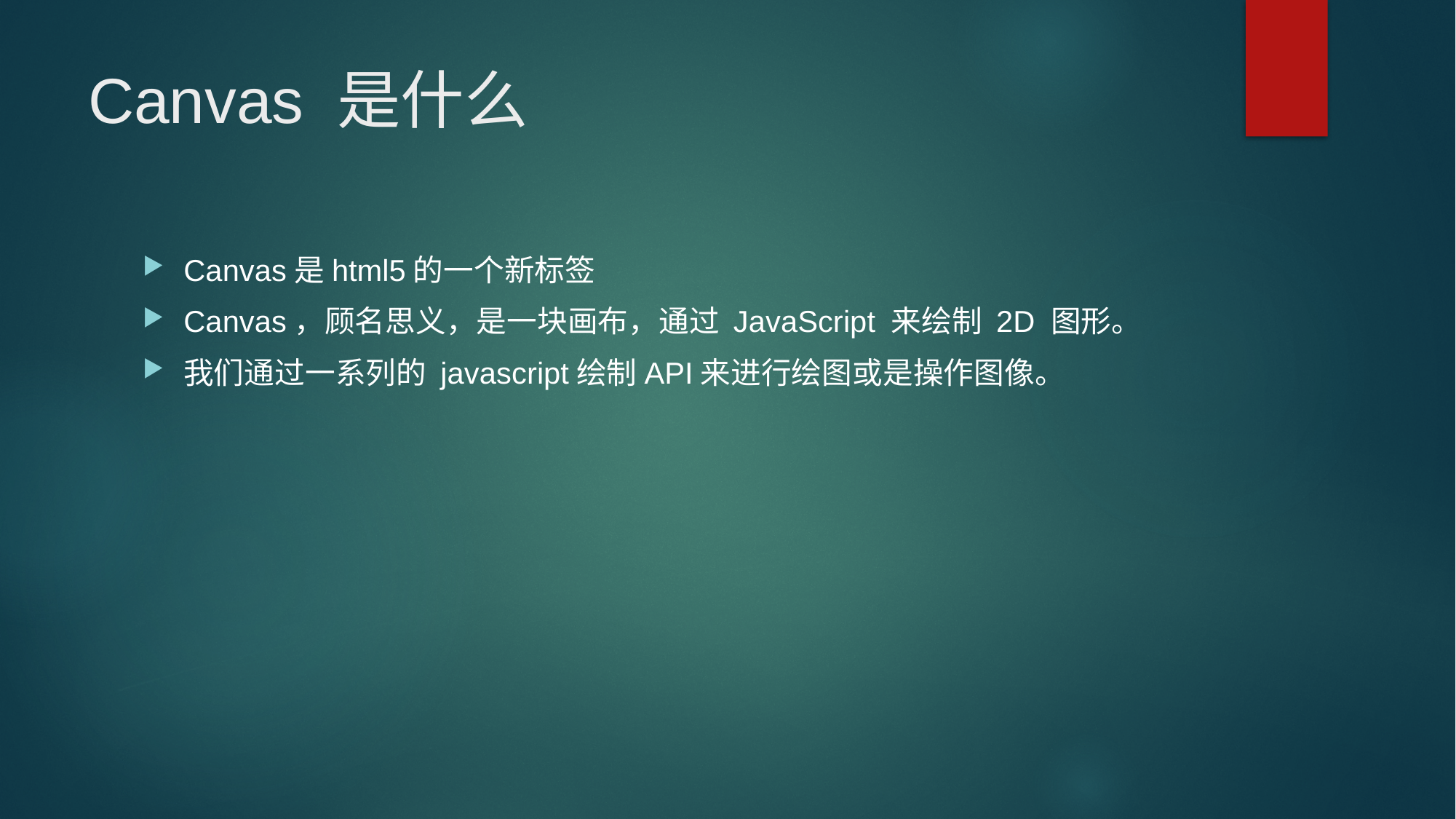

# Canvas 是什么
Canvas是html5的一个新标签
Canvas，顾名思义，是一块画布，通过 JavaScript 来绘制 2D 图形。
我们通过一系列的 javascript绘制API来进行绘图或是操作图像。